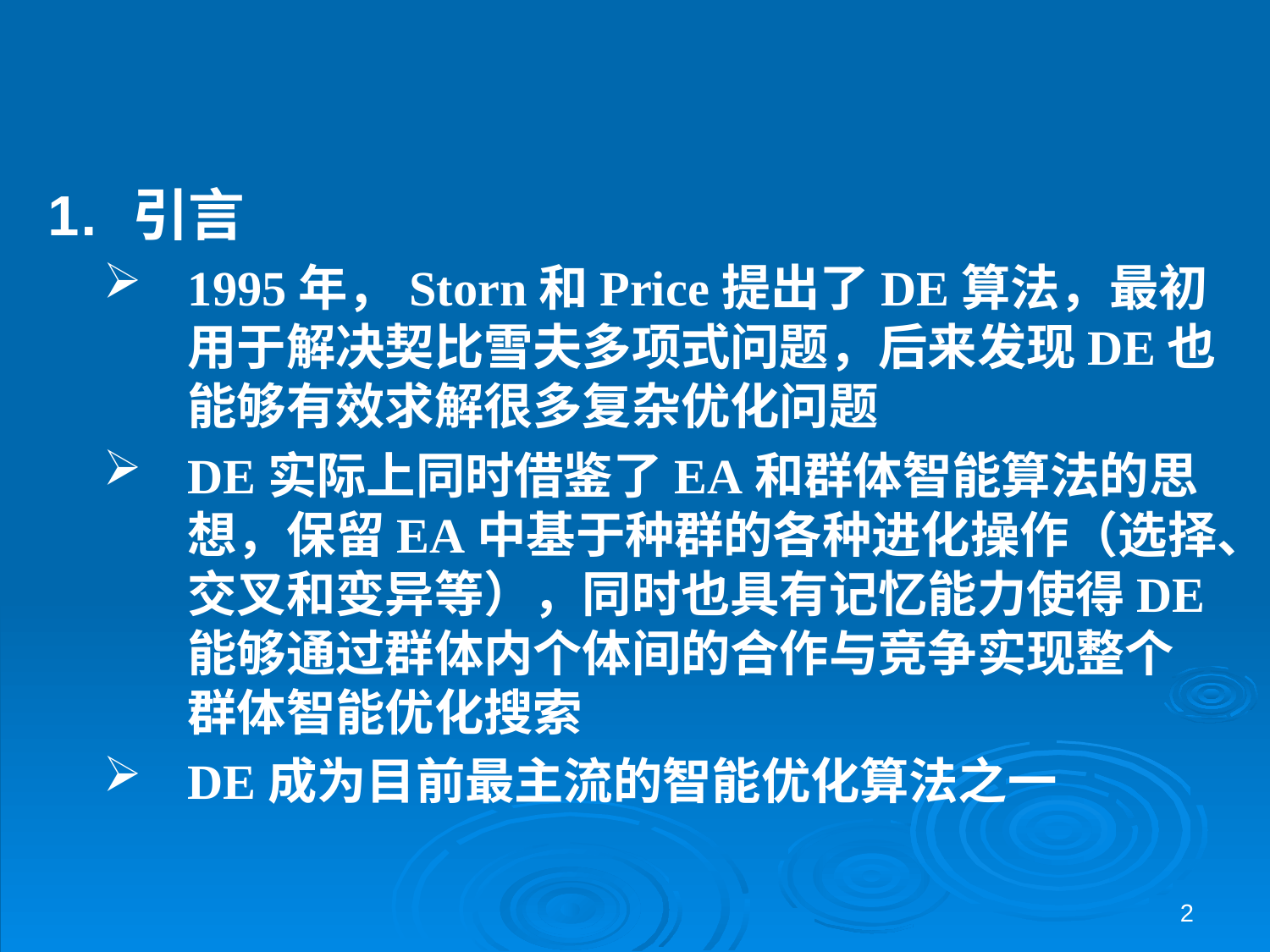

引言
1995年，Storn和Price提出了DE算法，最初用于解决契比雪夫多项式问题，后来发现DE也能够有效求解很多复杂优化问题
DE实际上同时借鉴了EA和群体智能算法的思想，保留EA中基于种群的各种进化操作（选择、交叉和变异等），同时也具有记忆能力使得DE能够通过群体内个体间的合作与竞争实现整个群体智能优化搜索
DE成为目前最主流的智能优化算法之一

2